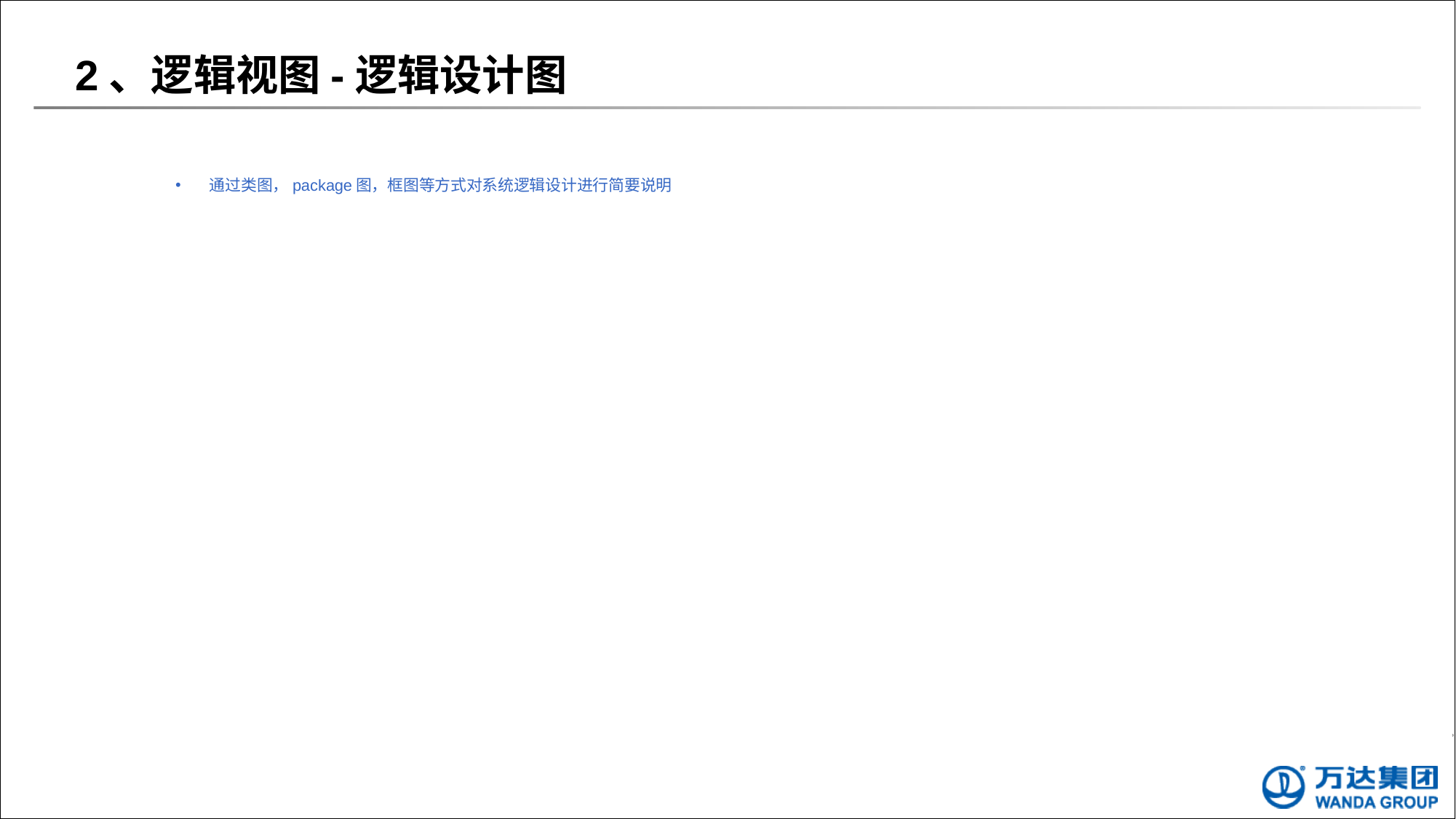

# 2、逻辑视图-逻辑设计图
通过类图，package图，框图等方式对系统逻辑设计进行简要说明